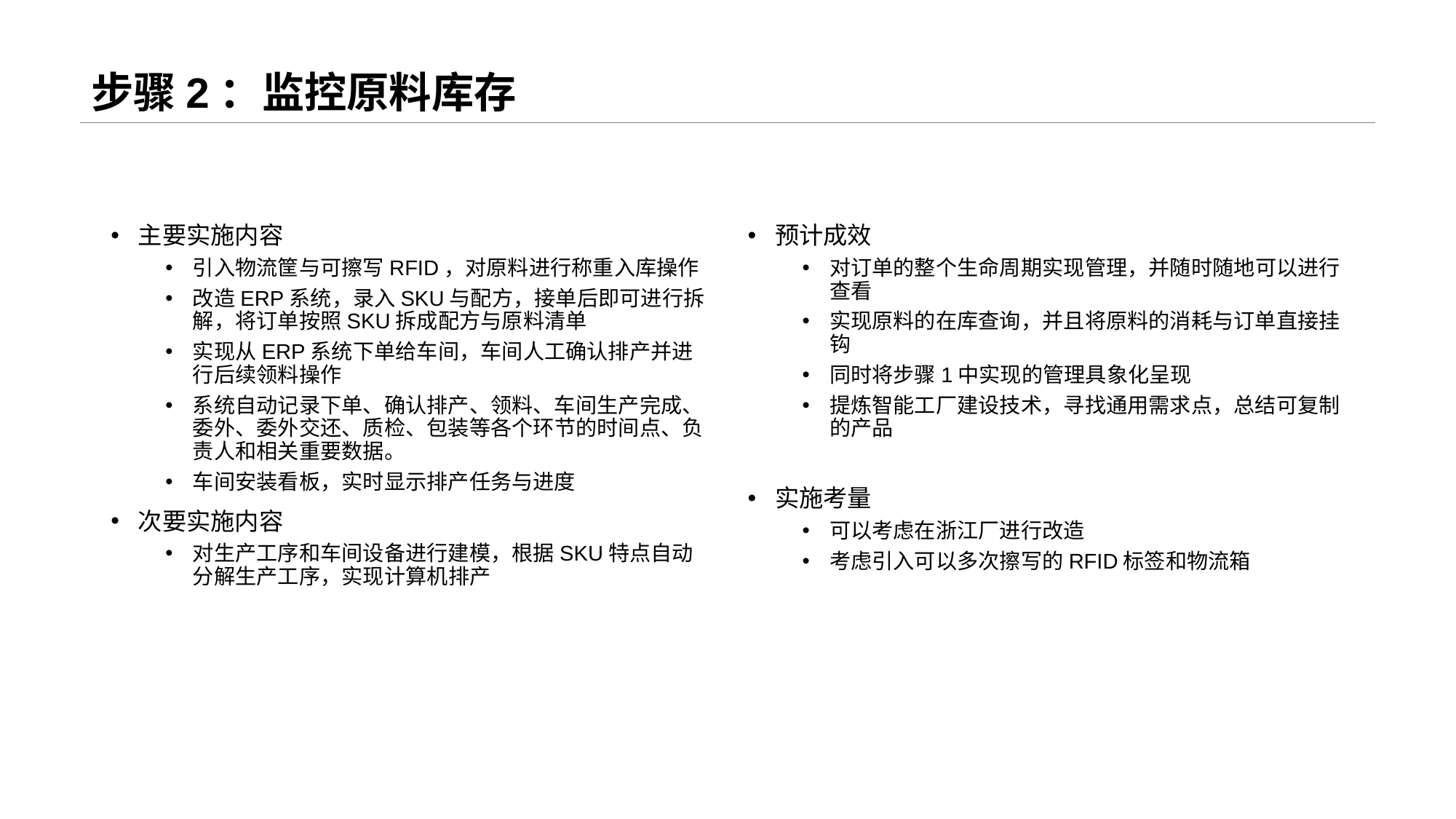

# 步骤2：监控原料库存
主要实施内容
引入物流筐与可擦写RFID，对原料进行称重入库操作
改造ERP系统，录入SKU与配方，接单后即可进行拆解，将订单按照SKU拆成配方与原料清单
实现从ERP系统下单给车间，车间人工确认排产并进行后续领料操作
系统自动记录下单、确认排产、领料、车间生产完成、委外、委外交还、质检、包装等各个环节的时间点、负责人和相关重要数据。
车间安装看板，实时显示排产任务与进度
次要实施内容
对生产工序和车间设备进行建模，根据SKU特点自动分解生产工序，实现计算机排产
预计成效
对订单的整个生命周期实现管理，并随时随地可以进行查看
实现原料的在库查询，并且将原料的消耗与订单直接挂钩
同时将步骤1中实现的管理具象化呈现
提炼智能工厂建设技术，寻找通用需求点，总结可复制的产品

实施考量
可以考虑在浙江厂进行改造
考虑引入可以多次擦写的RFID标签和物流箱